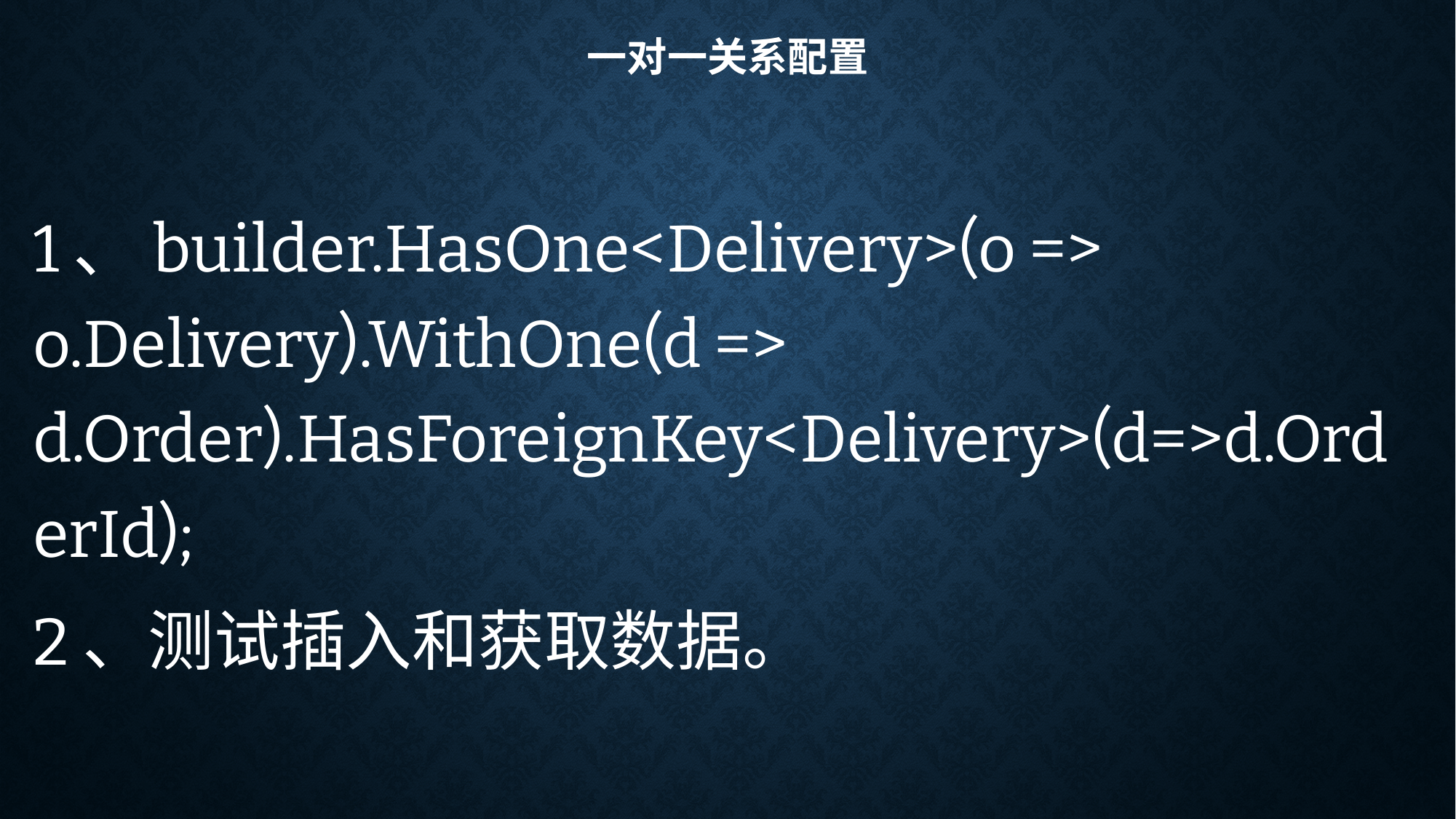

# 一对一关系配置
1、builder.HasOne<Delivery>(o => o.Delivery).WithOne(d => d.Order).HasForeignKey<Delivery>(d=>d.OrderId);
2、测试插入和获取数据。